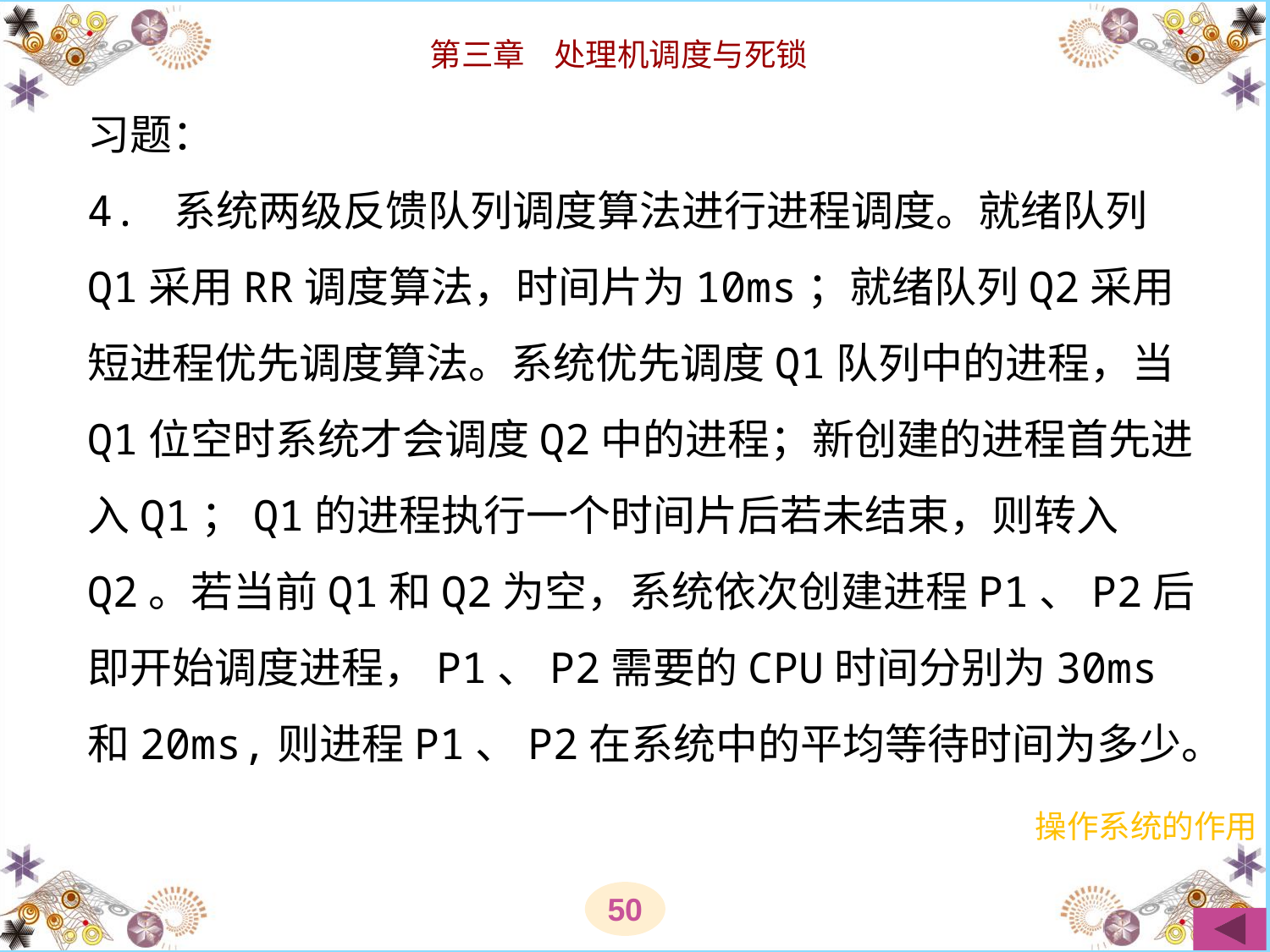

# 习题： 4. 系统两级反馈队列调度算法进行进程调度。就绪队列Q1采用RR调度算法，时间片为10ms；就绪队列Q2采用短进程优先调度算法。系统优先调度Q1队列中的进程，当Q1位空时系统才会调度Q2中的进程；新创建的进程首先进入Q1；Q1的进程执行一个时间片后若未结束，则转入Q2。若当前Q1和Q2为空，系统依次创建进程P1、P2后即开始调度进程，P1、P2需要的CPU时间分别为30ms和20ms,则进程P1、P2在系统中的平均等待时间为多少。
操作系统的作用